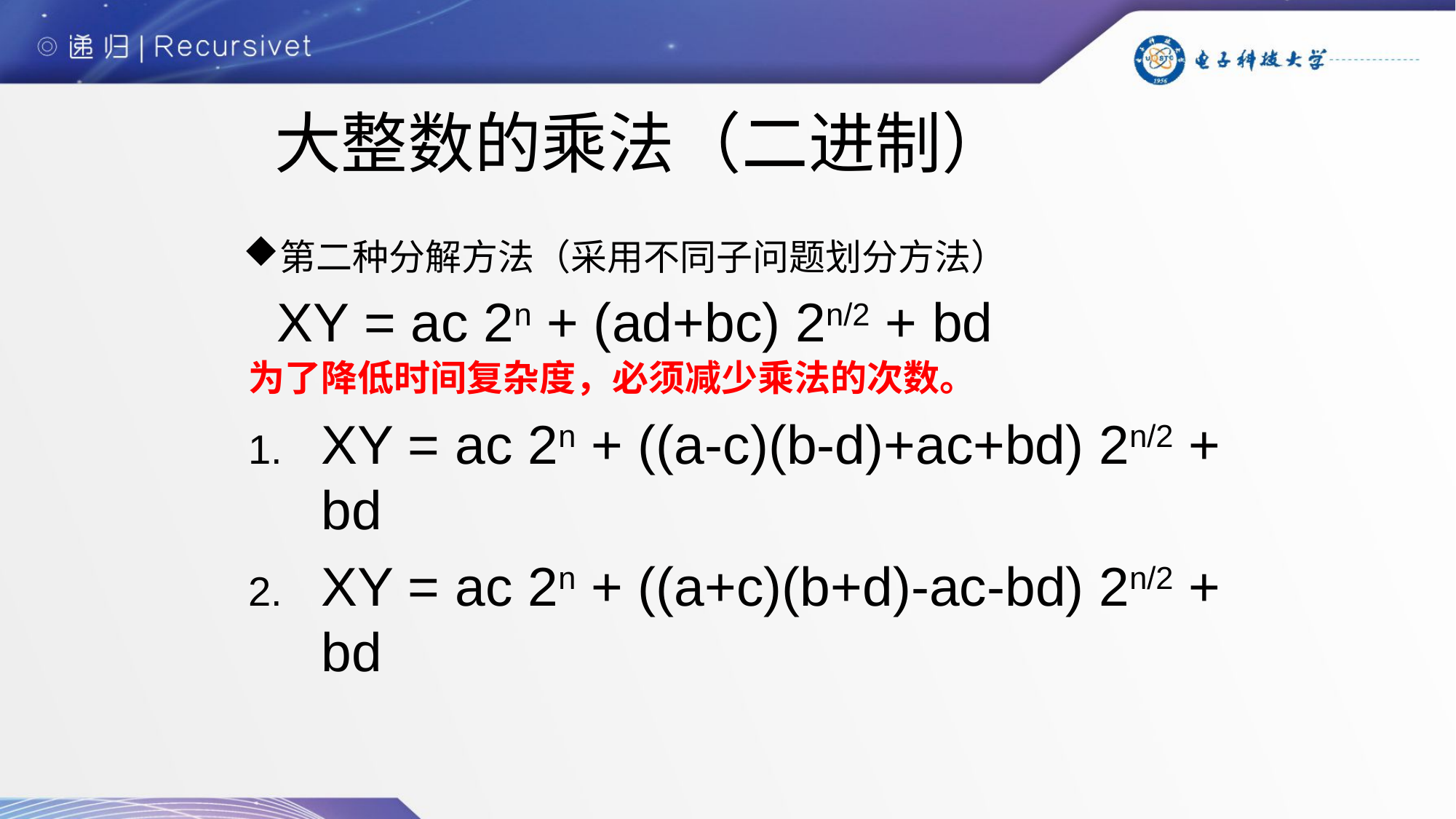

大整数的乘法（二进制）
第二种分解方法（采用不同子问题划分方法）
XY = ac 2n + (ad+bc) 2n/2 + bd
为了降低时间复杂度，必须减少乘法的次数。
XY = ac 2n + ((a-c)(b-d)+ac+bd) 2n/2 + bd
XY = ac 2n + ((a+c)(b+d)-ac-bd) 2n/2 + bd